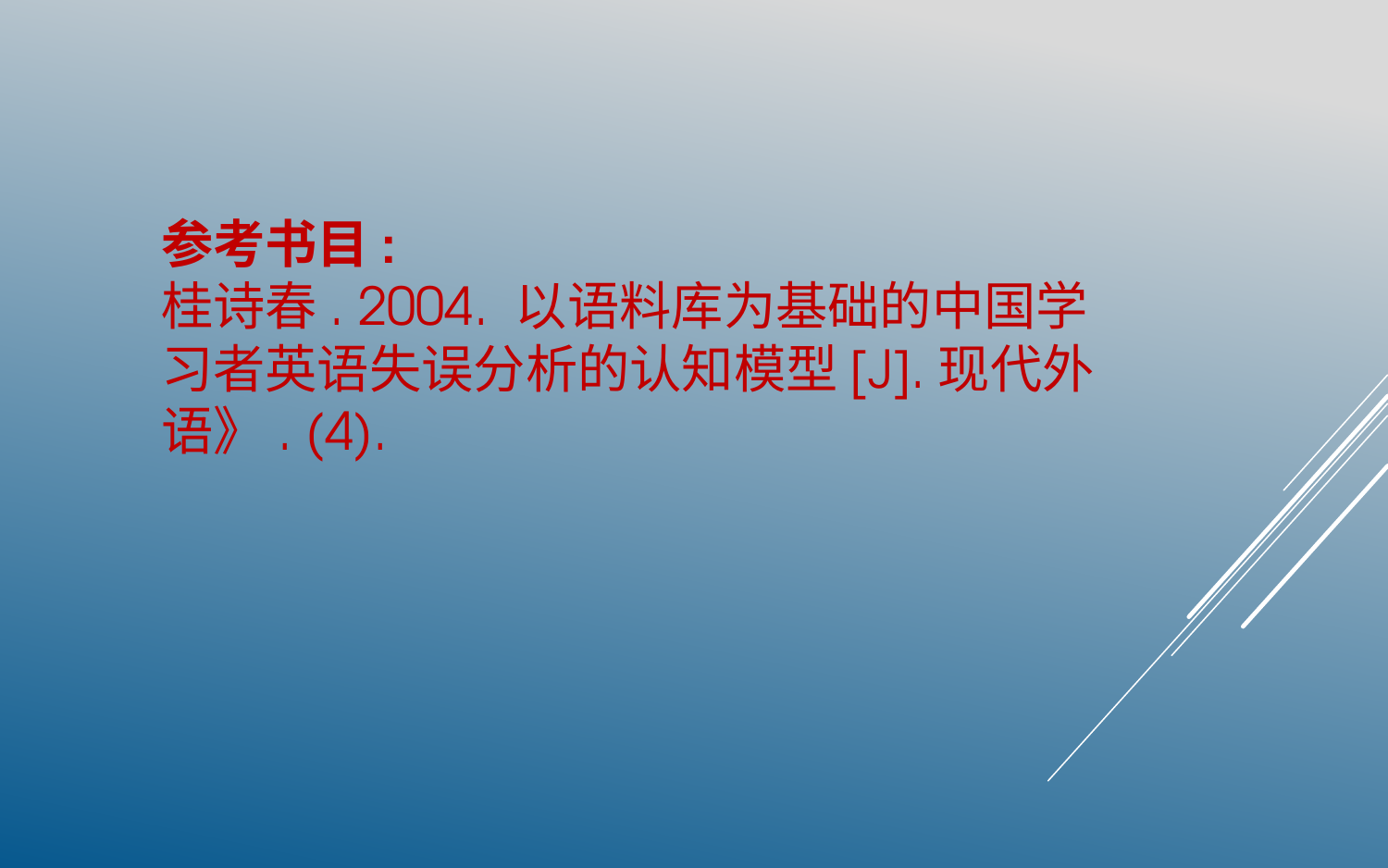

参考书目:
桂诗春. 2004. 以语料库为基础的中国学习者英语失误分析的认知模型[J].现代外语》. (4).